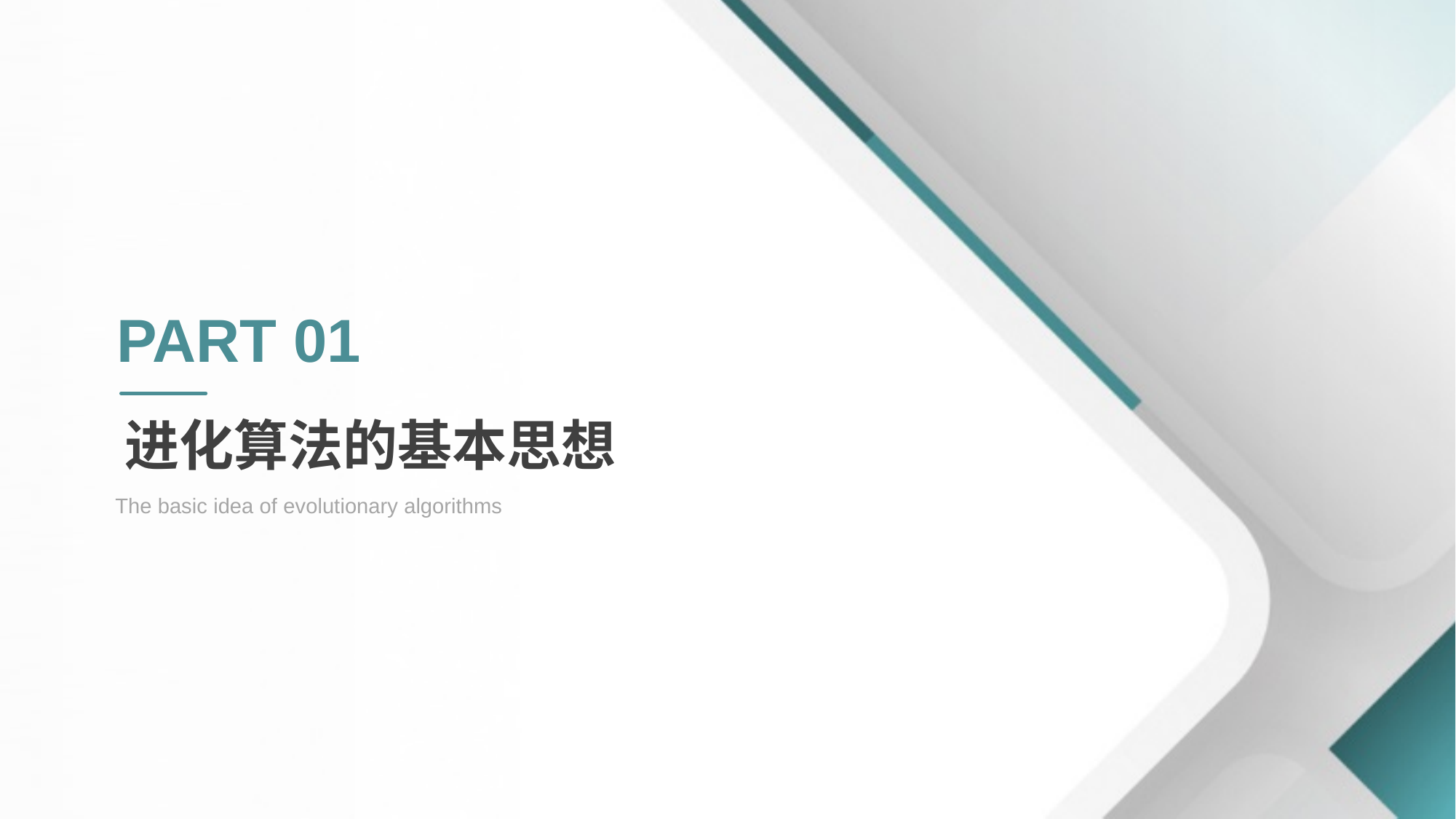

PART 01
进化算法的基本思想
The basic idea of evolutionary algorithms